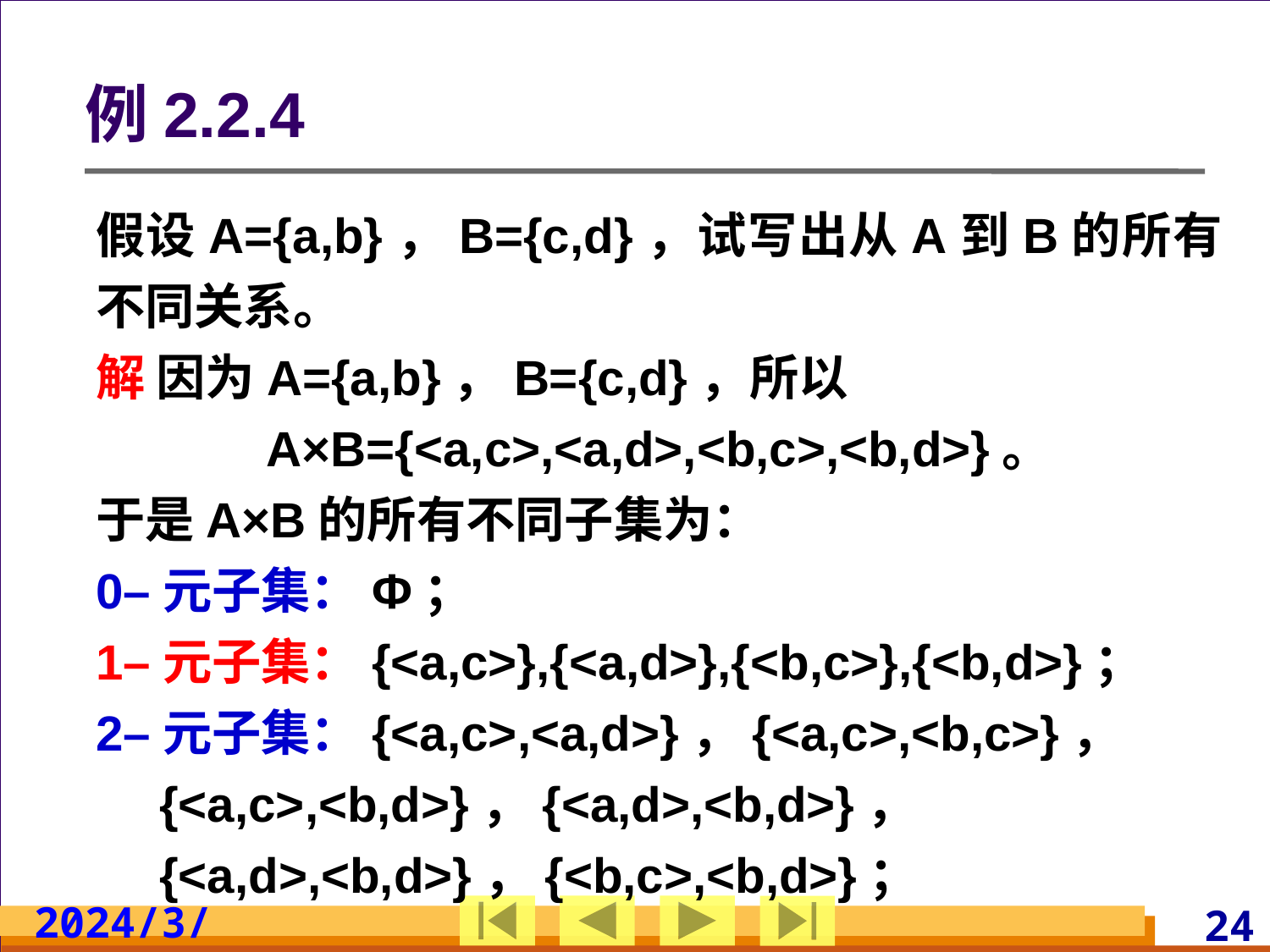

# 例2.2.4
假设A={a,b}，B={c,d}，试写出从A到B的所有不同关系。
解 因为A={a,b}，B={c,d}，所以
A×B={<a,c>,<a,d>,<b,c>,<b,d>}。
于是A×B的所有不同子集为：
0–元子集：Φ；
1–元子集：{<a,c>},{<a,d>},{<b,c>},{<b,d>}；
2–元子集：{<a,c>,<a,d>}，{<a,c>,<b,c>}，
{<a,c>,<b,d>}，{<a,d>,<b,d>}，
{<a,d>,<b,d>}，{<b,c>,<b,d>}；
2024/3/10